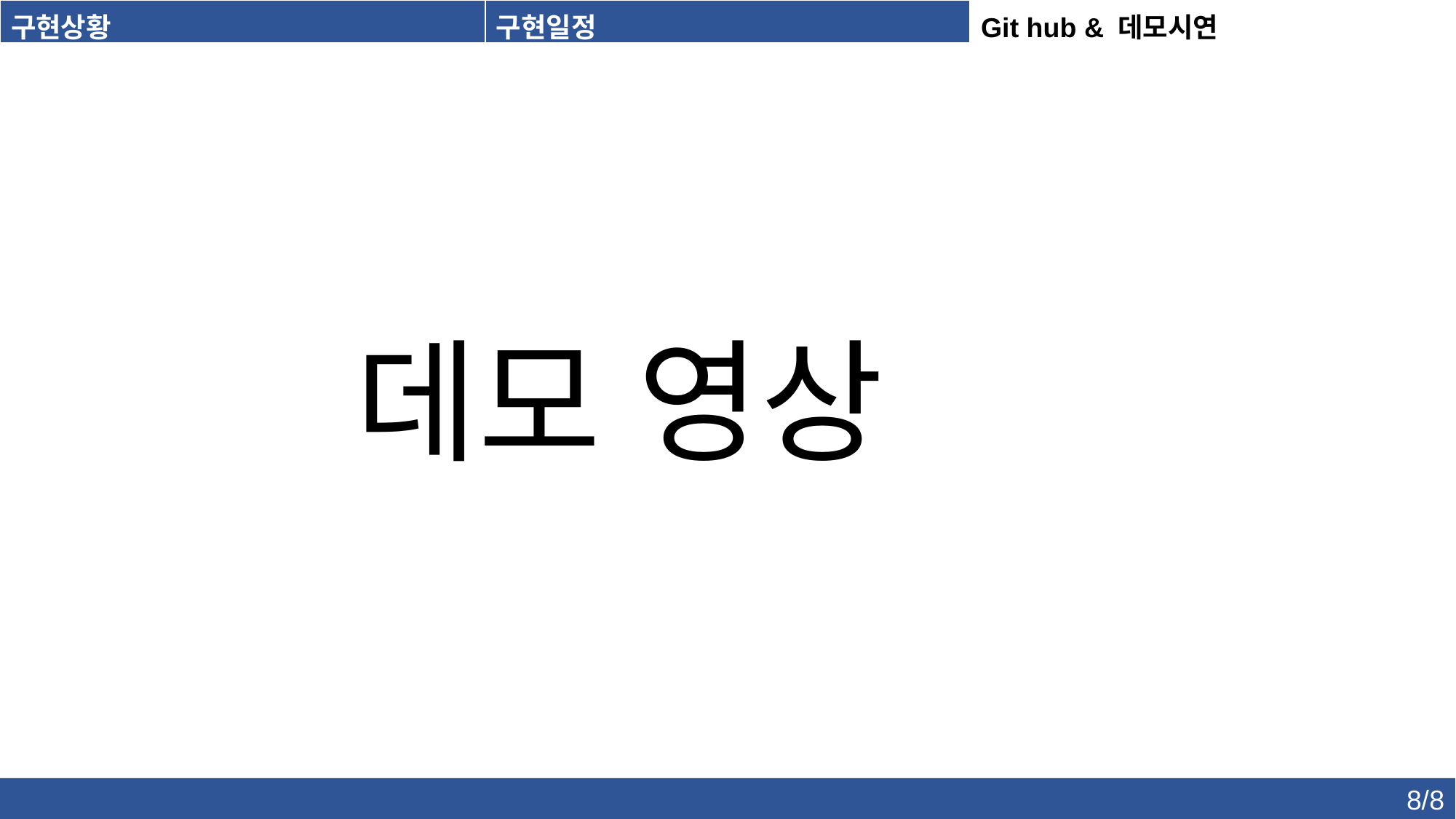

| 구현상황 | 구현일정 | Git hub & 데모시연 |
| --- | --- | --- |
데모 영상
8/8